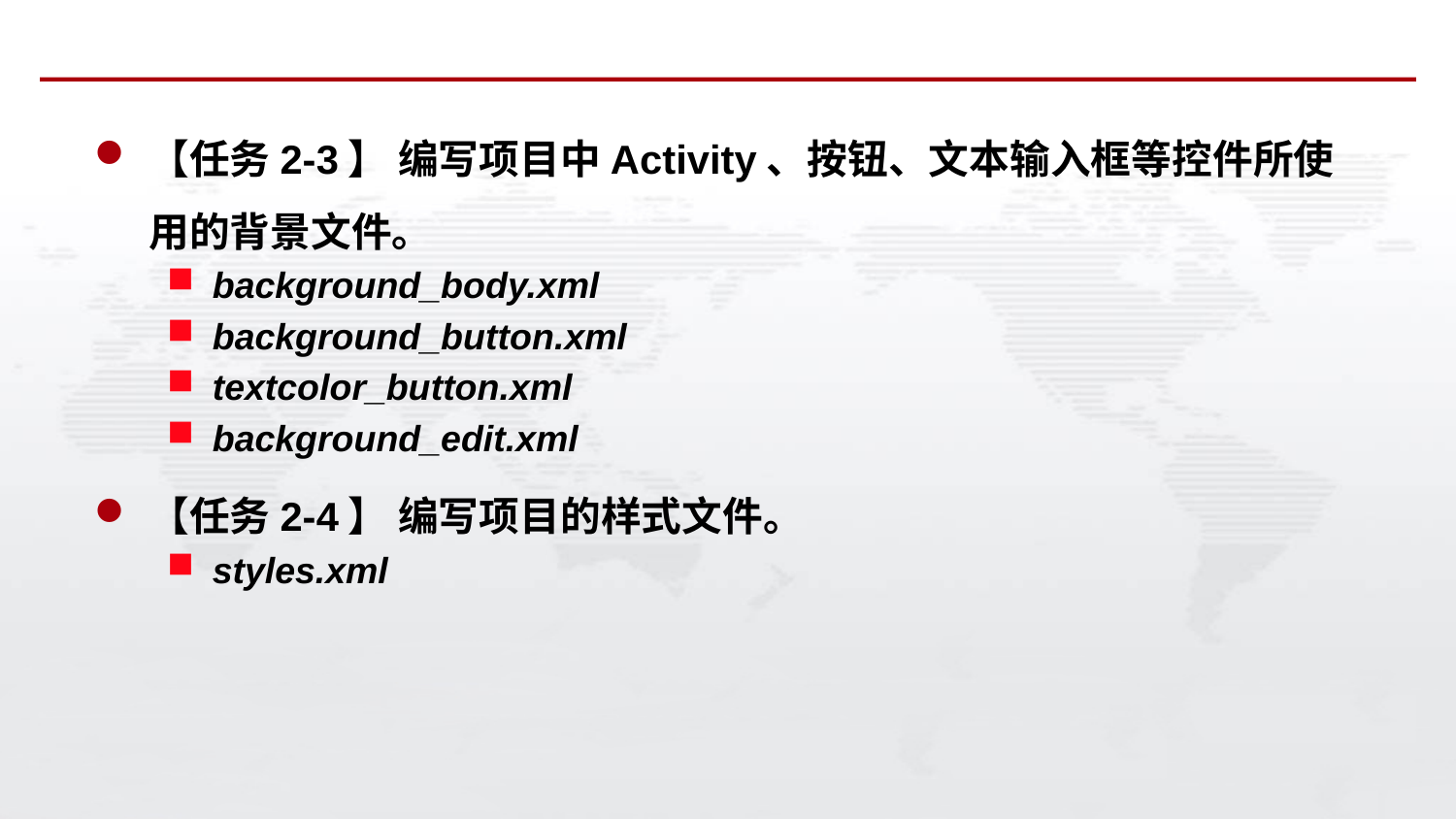

#
【任务2-3】 编写项目中Activity、按钮、文本输入框等控件所使用的背景文件。
background_body.xml
background_button.xml
textcolor_button.xml
background_edit.xml
【任务2-4】 编写项目的样式文件。
styles.xml